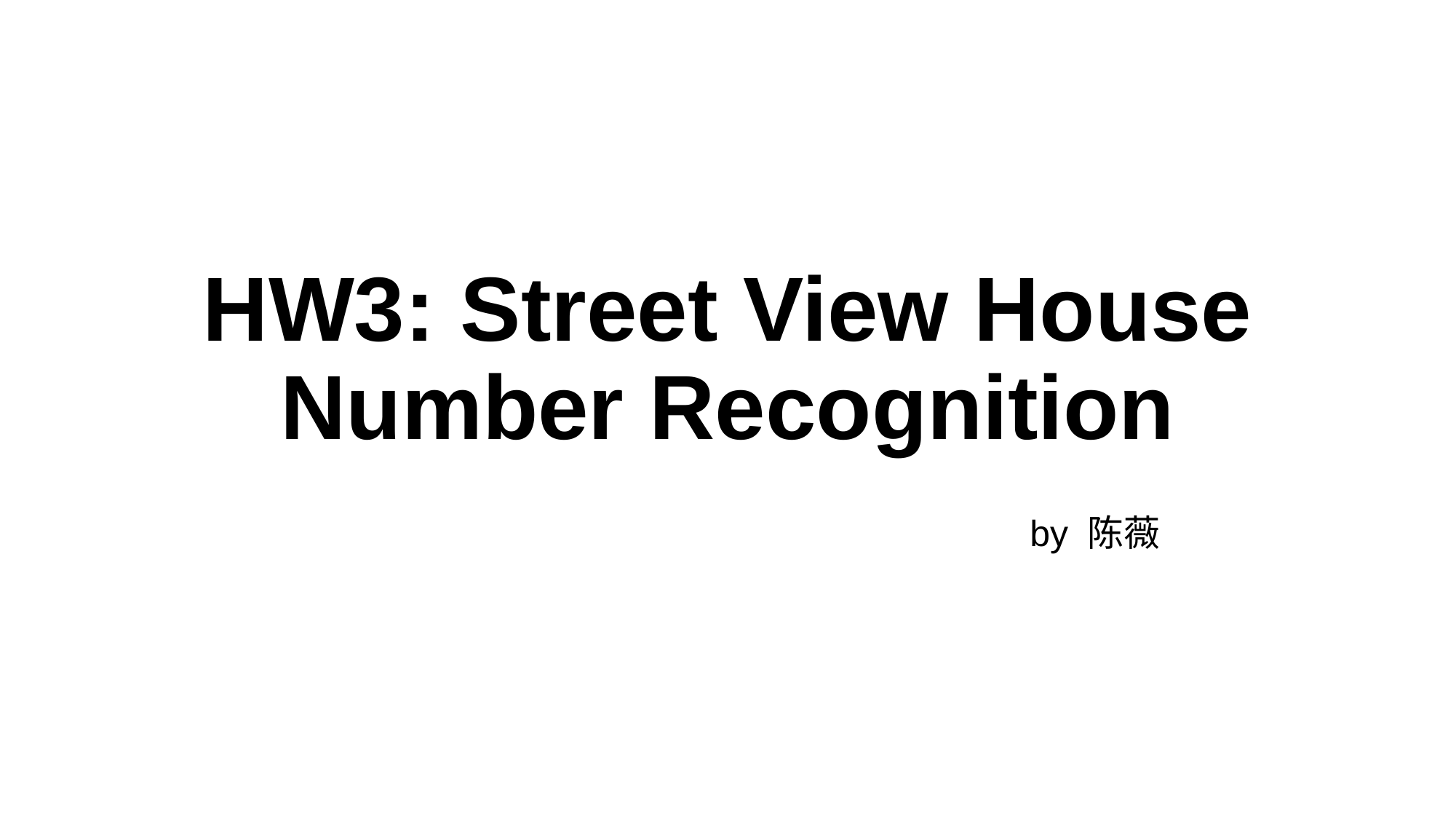

# HW3: Street View House Number Recognition
by 陈薇